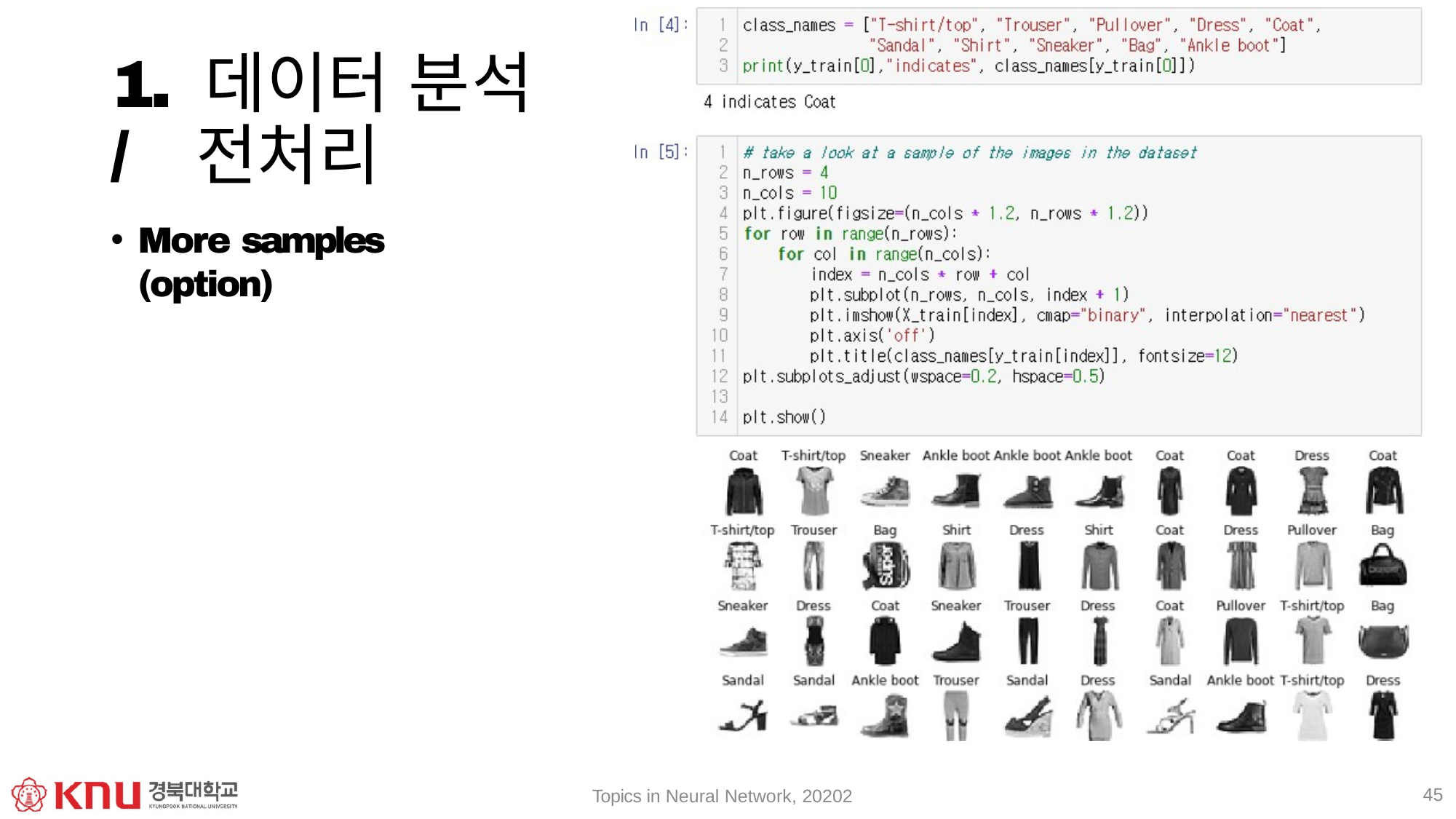

# 1. 데이터 분석/  전처리
More samples (option)
45
Topics in Neural Network, 20202